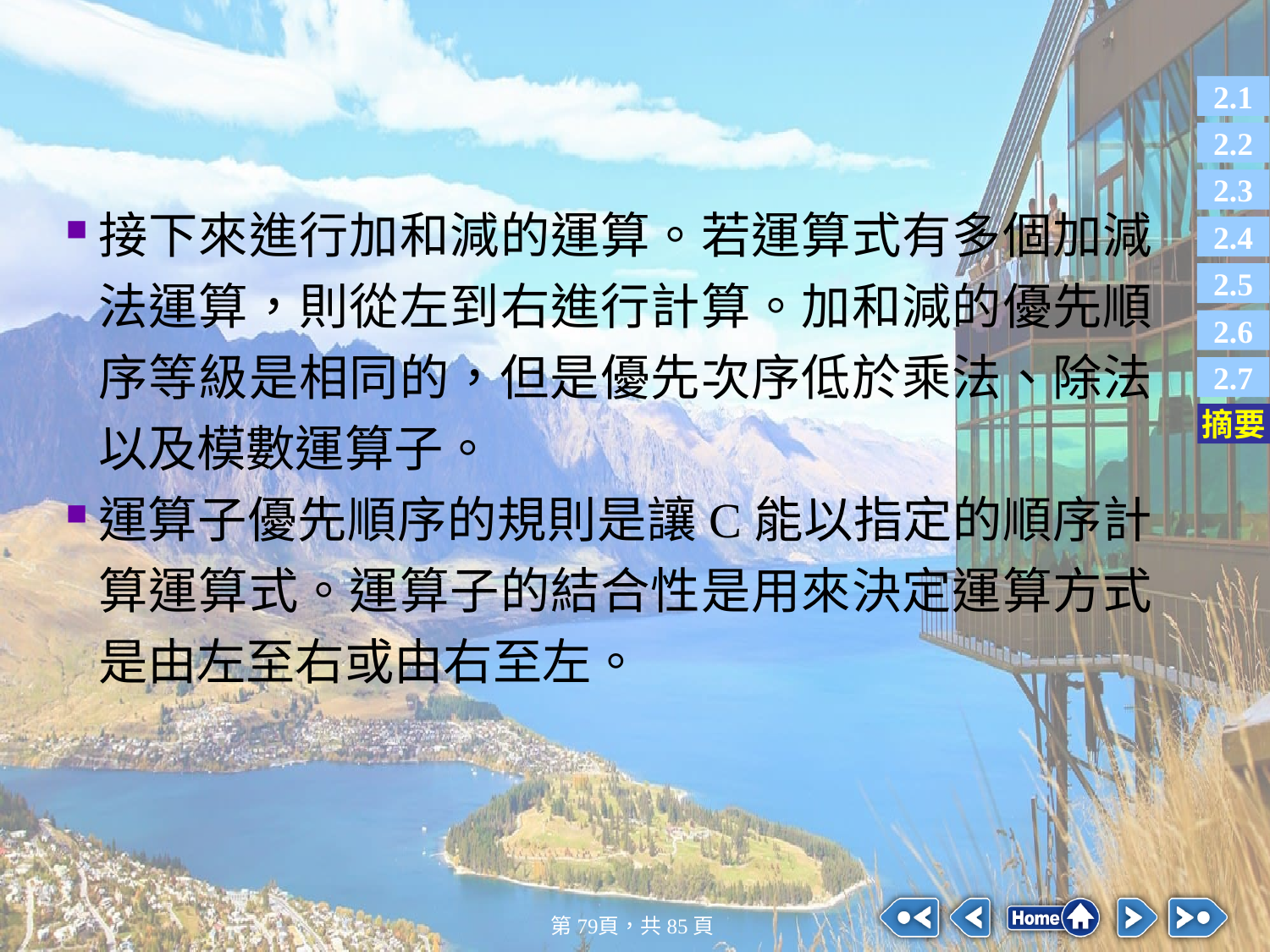

#
接下來進行加和減的運算。若運算式有多個加減法運算，則從左到右進行計算。加和減的優先順序等級是相同的，但是優先次序低於乘法、除法以及模數運算子。
運算子優先順序的規則是讓C能以指定的順序計算運算式。運算子的結合性是用來決定運算方式是由左至右或由右至左。